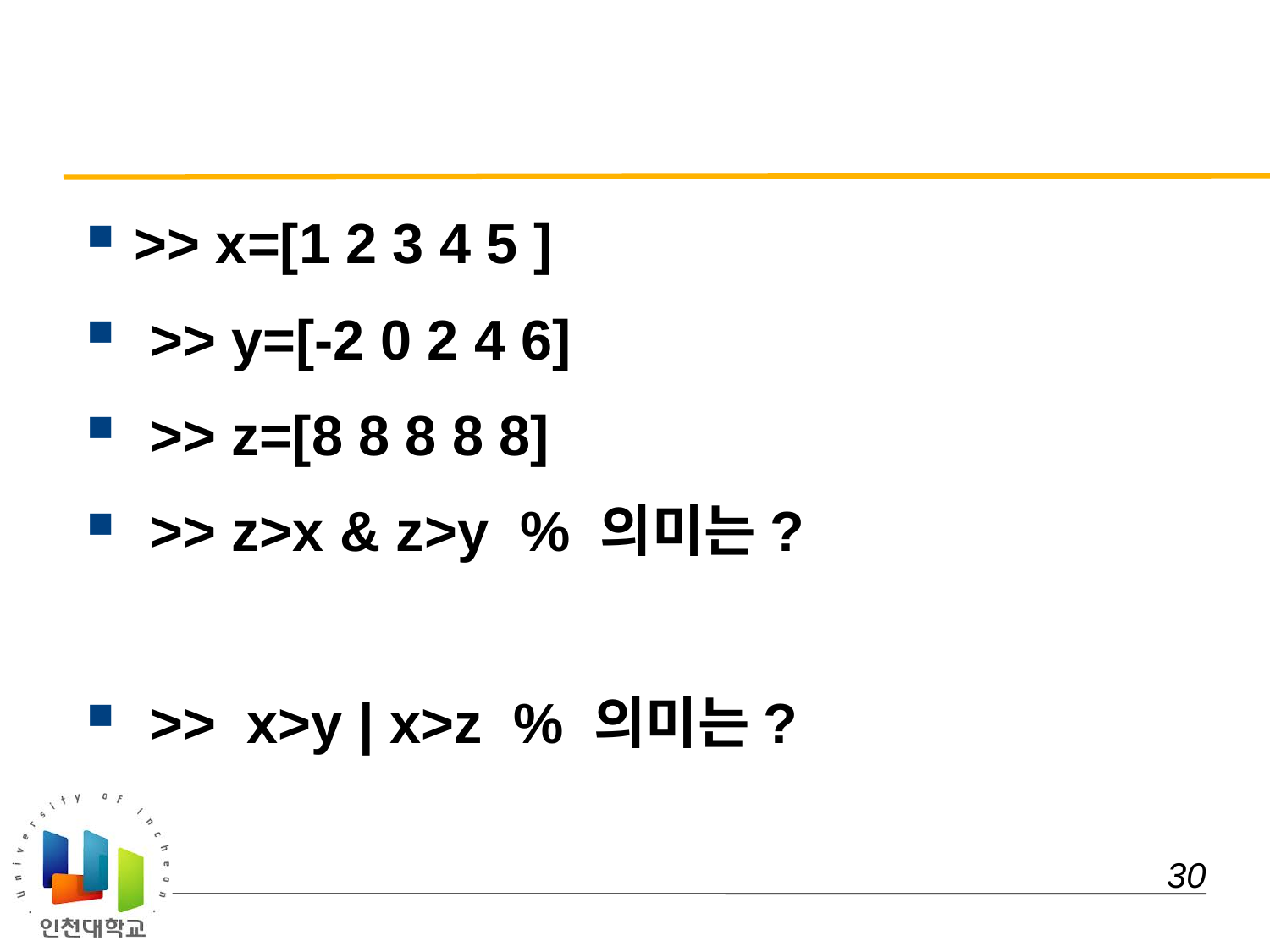

#
>> x=[1 2 3 4 5 ]
 >> y=[-2 0 2 4 6]
 >> z=[8 8 8 8 8]
 >> z>x & z>y  % 의미는?

 >>  x>y | x>z  % 의미는?

 30